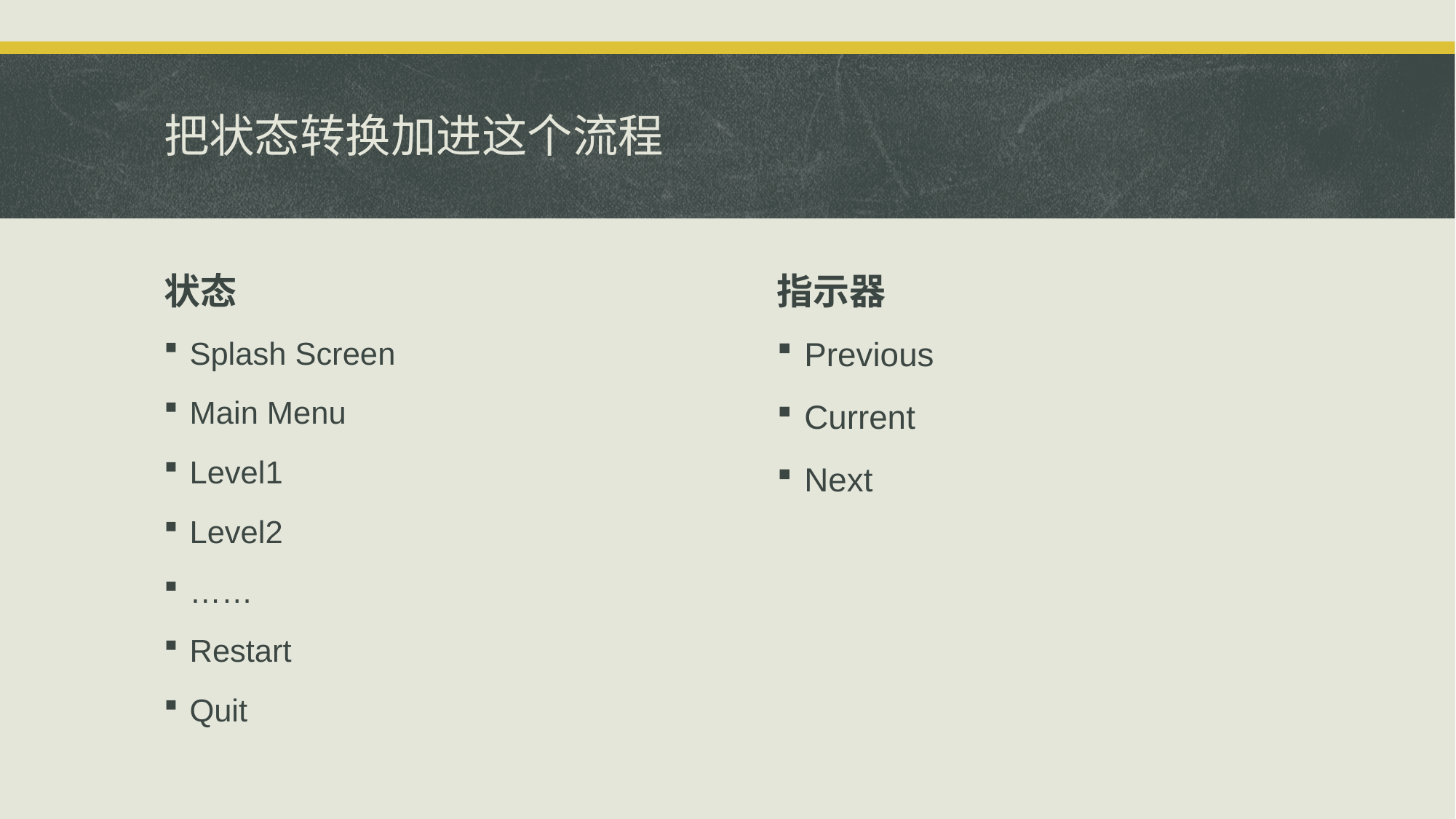

# 把状态转换加进这个流程
状态
指示器
Splash Screen
Main Menu
Level1
Level2
……
Restart
Quit
Previous
Current
Next